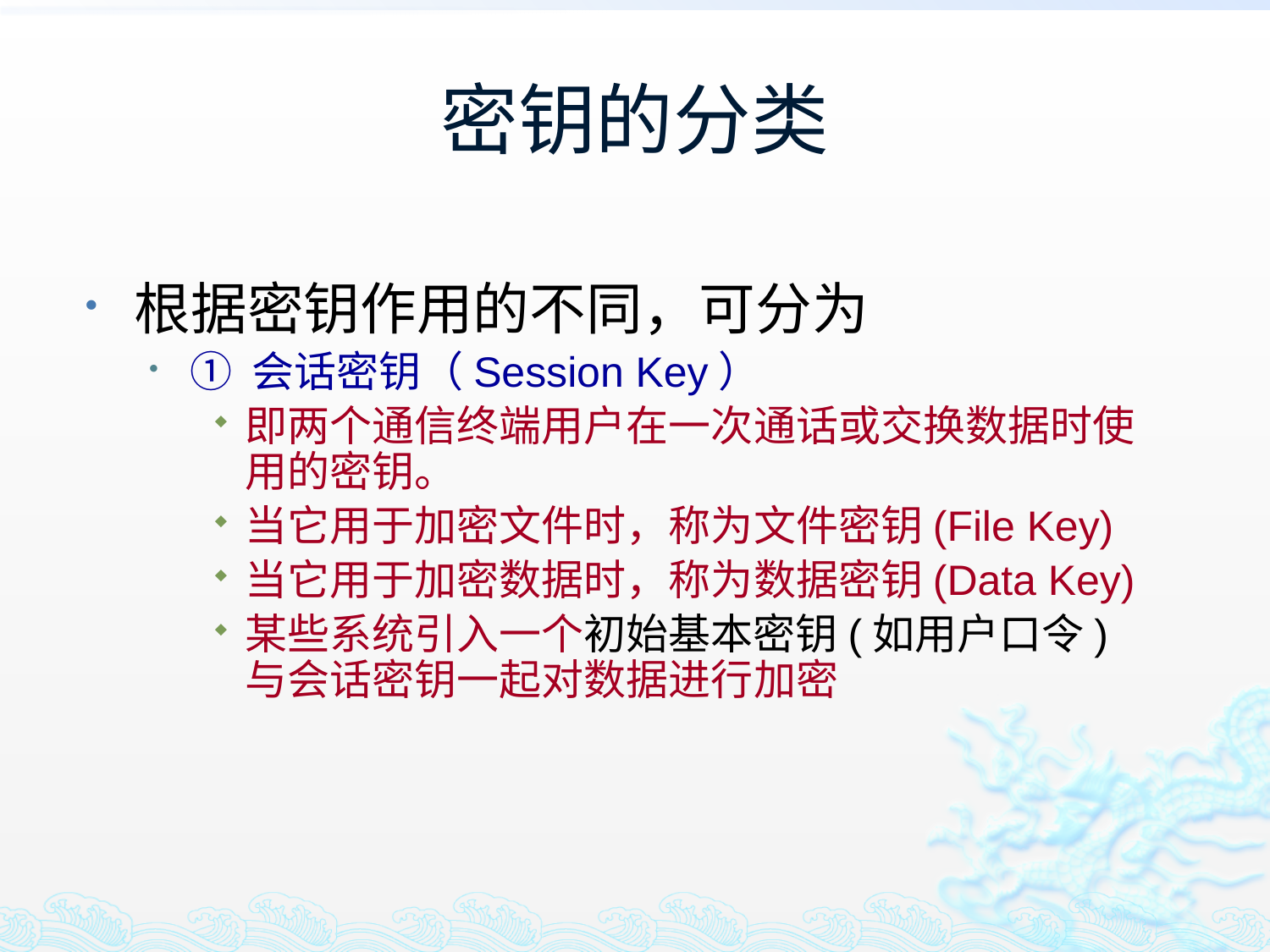

# 密钥的分类
根据密钥作用的不同，可分为
① 会话密钥（Session Key）
即两个通信终端用户在一次通话或交换数据时使用的密钥。
当它用于加密文件时，称为文件密钥(File Key)
当它用于加密数据时，称为数据密钥(Data Key)
某些系统引入一个初始基本密钥(如用户口令)与会话密钥一起对数据进行加密